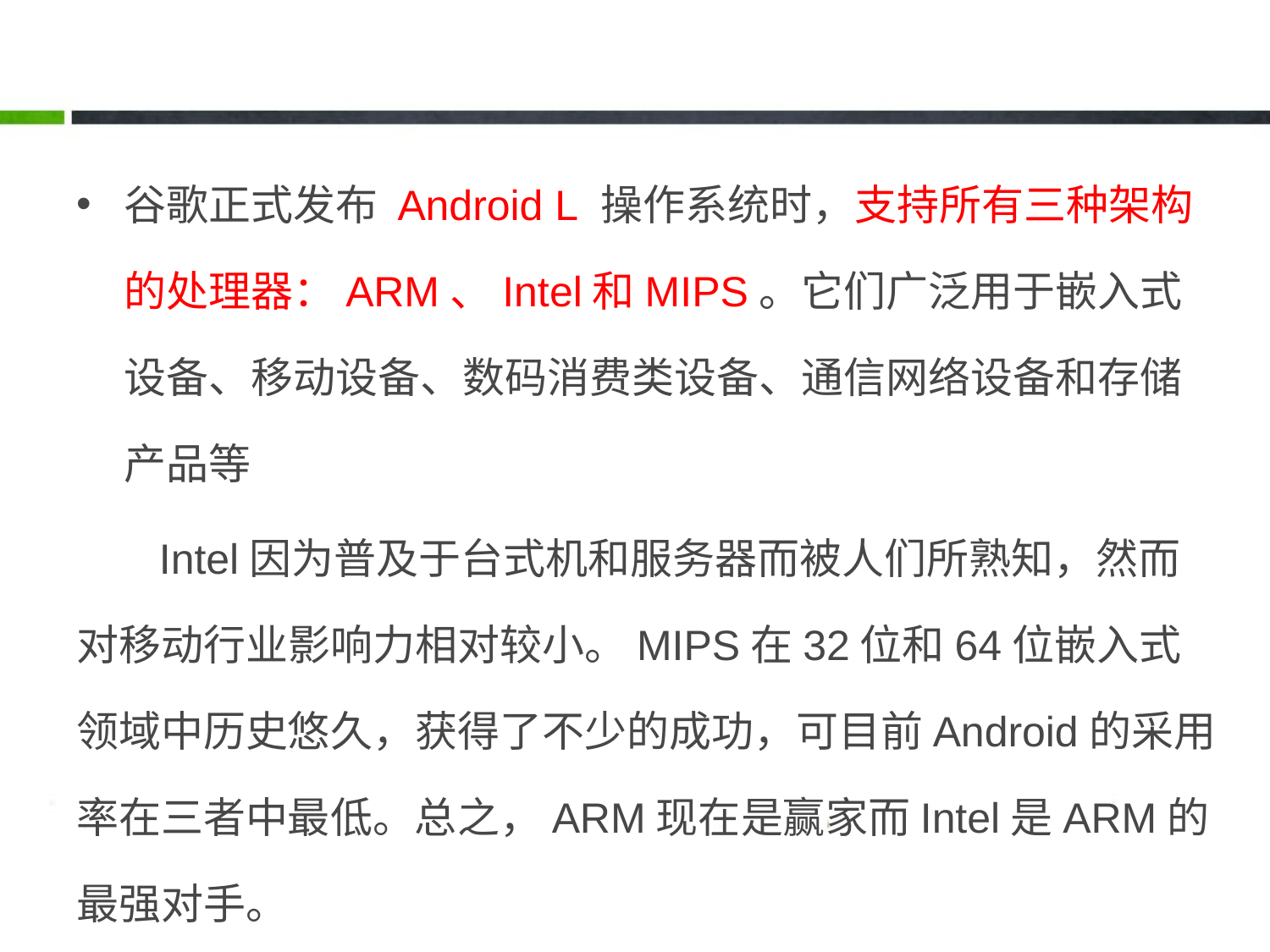

谷歌正式发布 Android L 操作系统时，支持所有三种架构的处理器：ARM、Intel和MIPS。它们广泛用于嵌入式设备、移动设备、数码消费类设备、通信网络设备和存储产品等
       Intel因为普及于台式机和服务器而被人们所熟知，然而对移动行业影响力相对较小。MIPS在32位和64位嵌入式领域中历史悠久，获得了不少的成功，可目前Android的采用率在三者中最低。总之，ARM现在是赢家而Intel是ARM的最强对手。

33